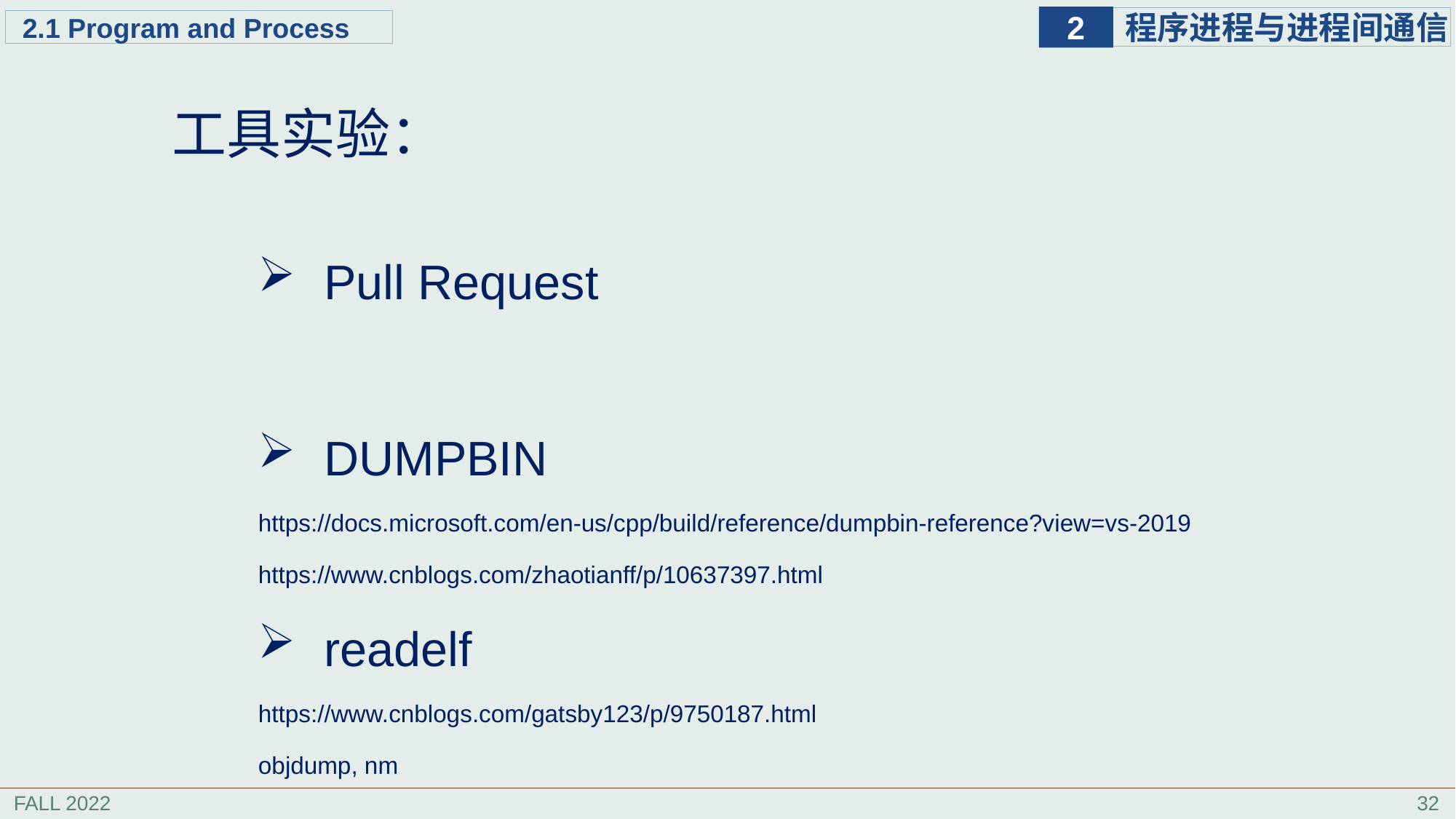

工具实验：
  Pull Request

  DUMPBIN
https://docs.microsoft.com/en-us/cpp/build/reference/dumpbin-reference?view=vs-2019
https://www.cnblogs.com/zhaotianff/p/10637397.html
  readelf
https://www.cnblogs.com/gatsby123/p/9750187.html
objdump, nm